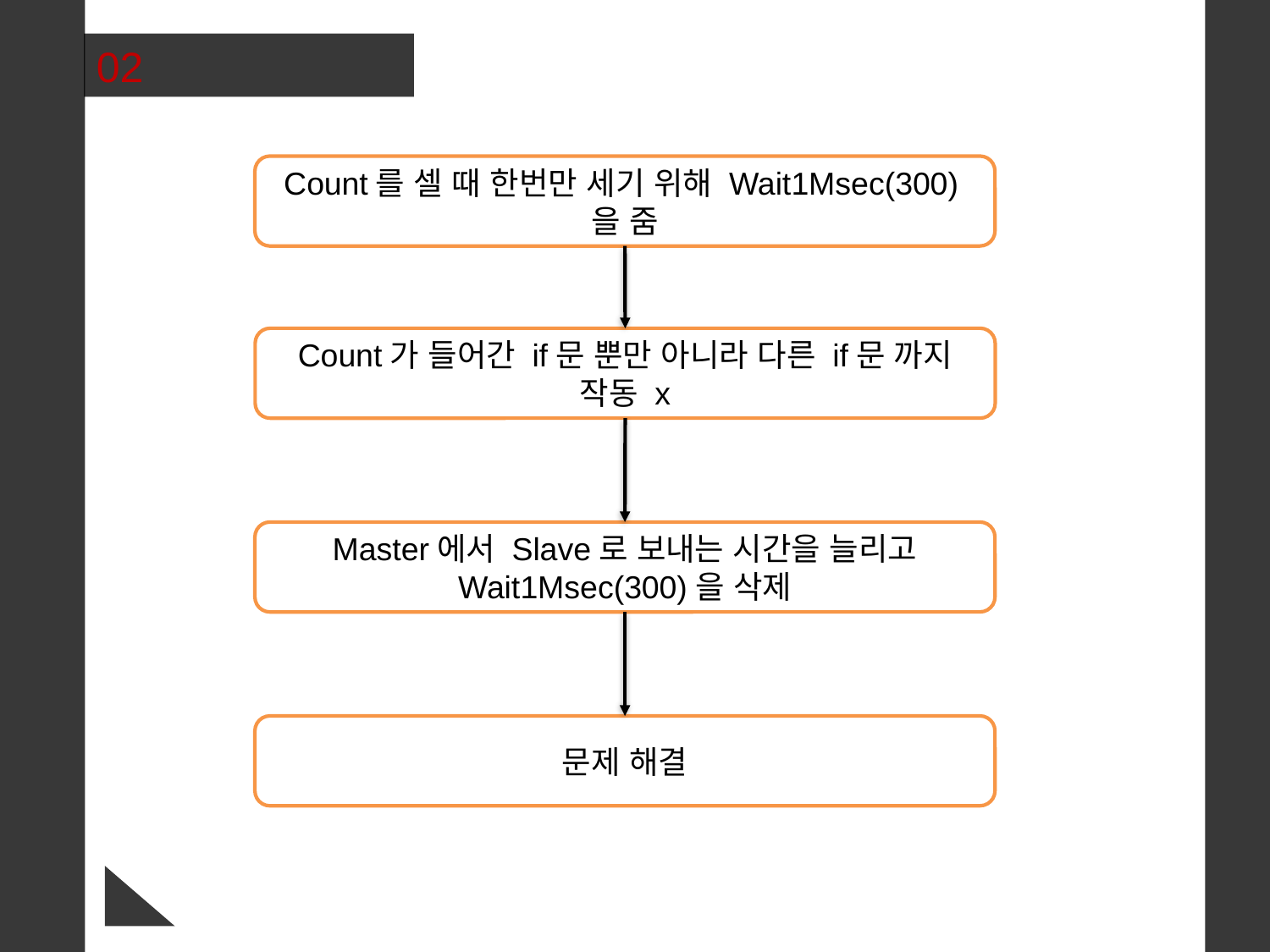

02
Count를 셀 때 한번만 세기 위해 Wait1Msec(300)을 줌
Count가 들어간 if문 뿐만 아니라 다른 if문 까지 작동 x
Master에서 Slave로 보내는 시간을 늘리고 Wait1Msec(300)을 삭제
문제 해결